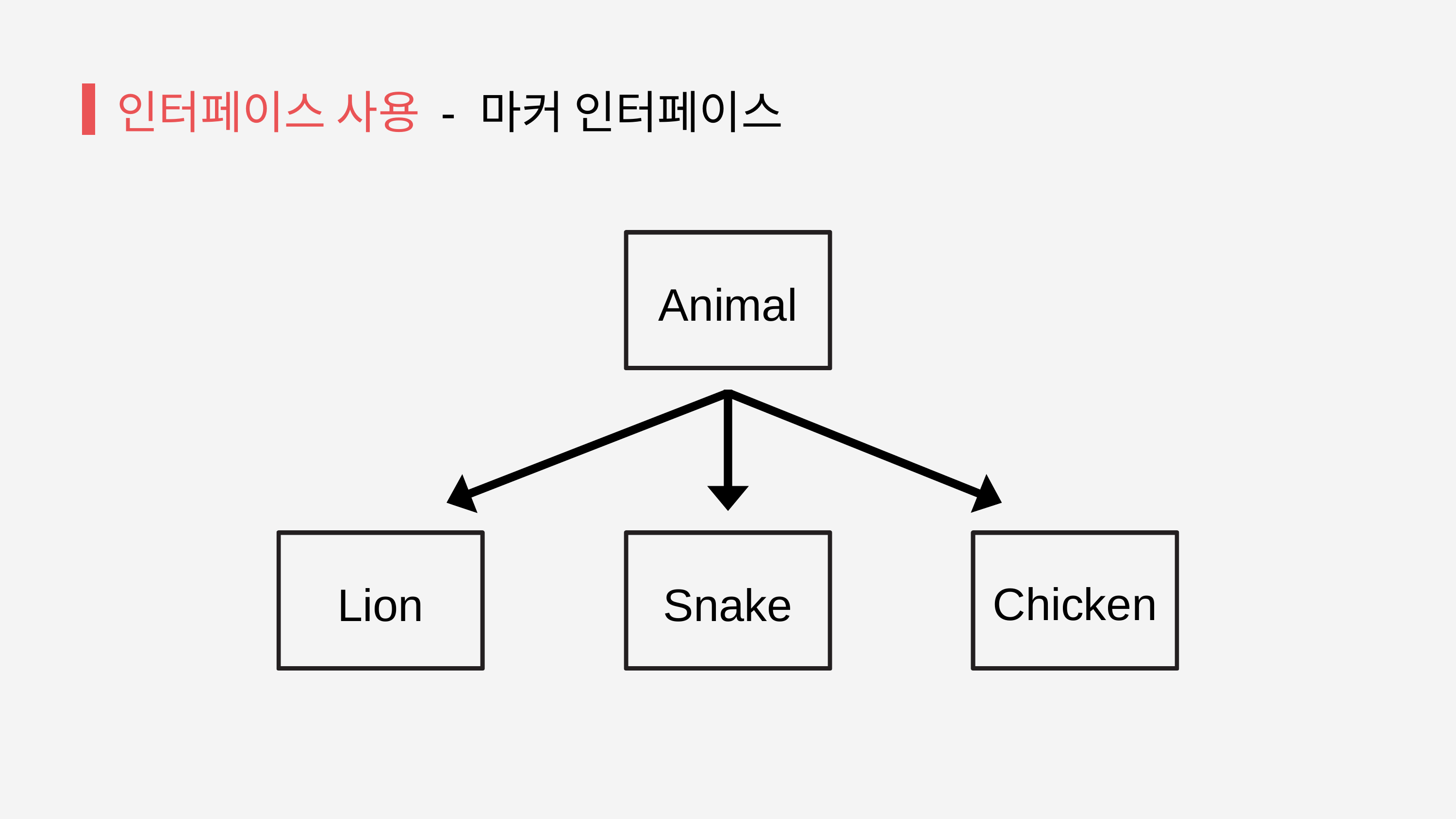

인터페이스 사용 - 마커 인터페이스

Animal

Lion

Snake

Chicken